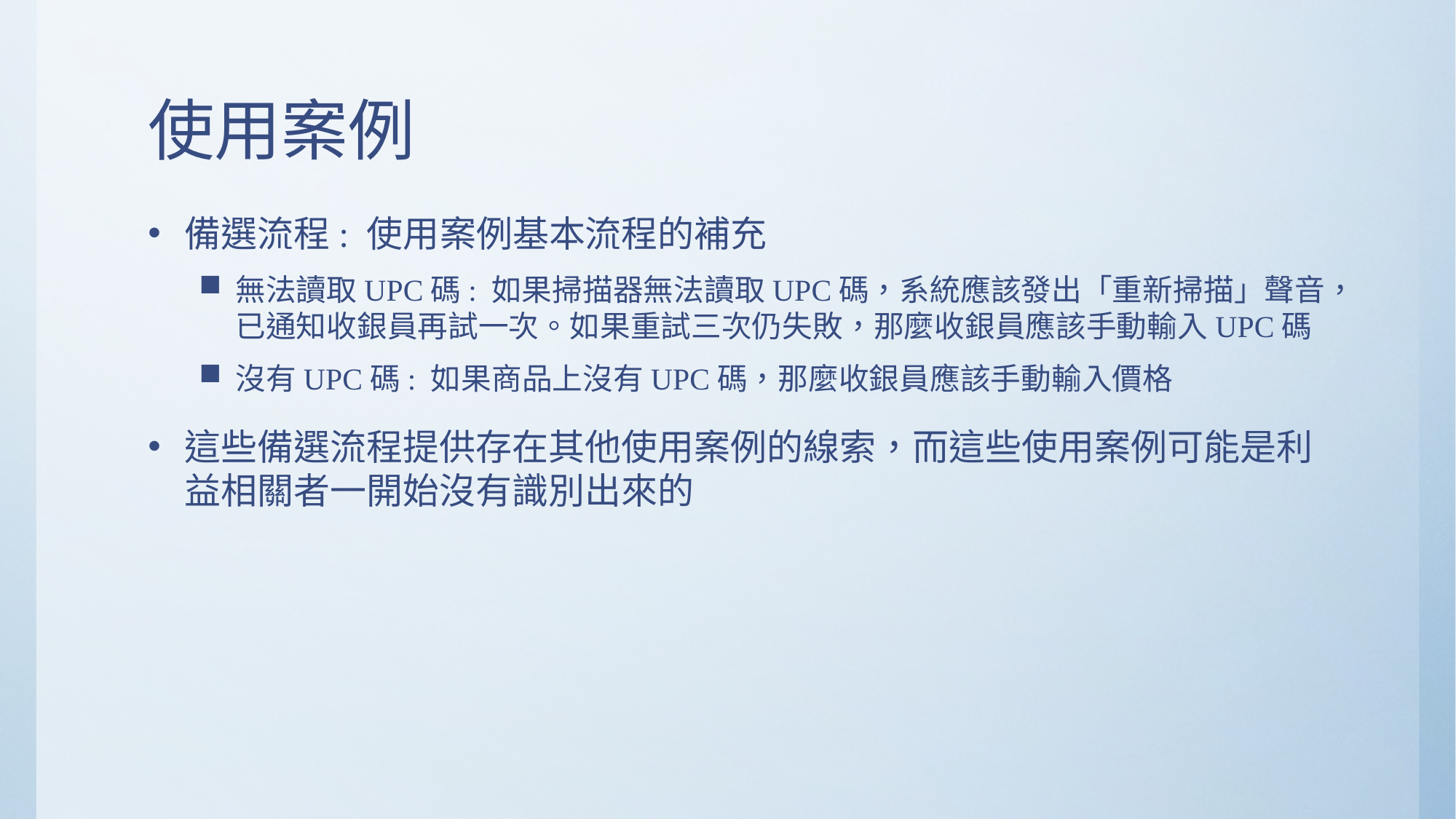

# 使用案例
備選流程: 使用案例基本流程的補充
無法讀取UPC碼: 如果掃描器無法讀取UPC碼，系統應該發出「重新掃描」聲音，已通知收銀員再試一次。如果重試三次仍失敗，那麼收銀員應該手動輸入UPC碼
沒有UPC碼: 如果商品上沒有UPC碼，那麼收銀員應該手動輸入價格
這些備選流程提供存在其他使用案例的線索，而這些使用案例可能是利益相關者一開始沒有識別出來的